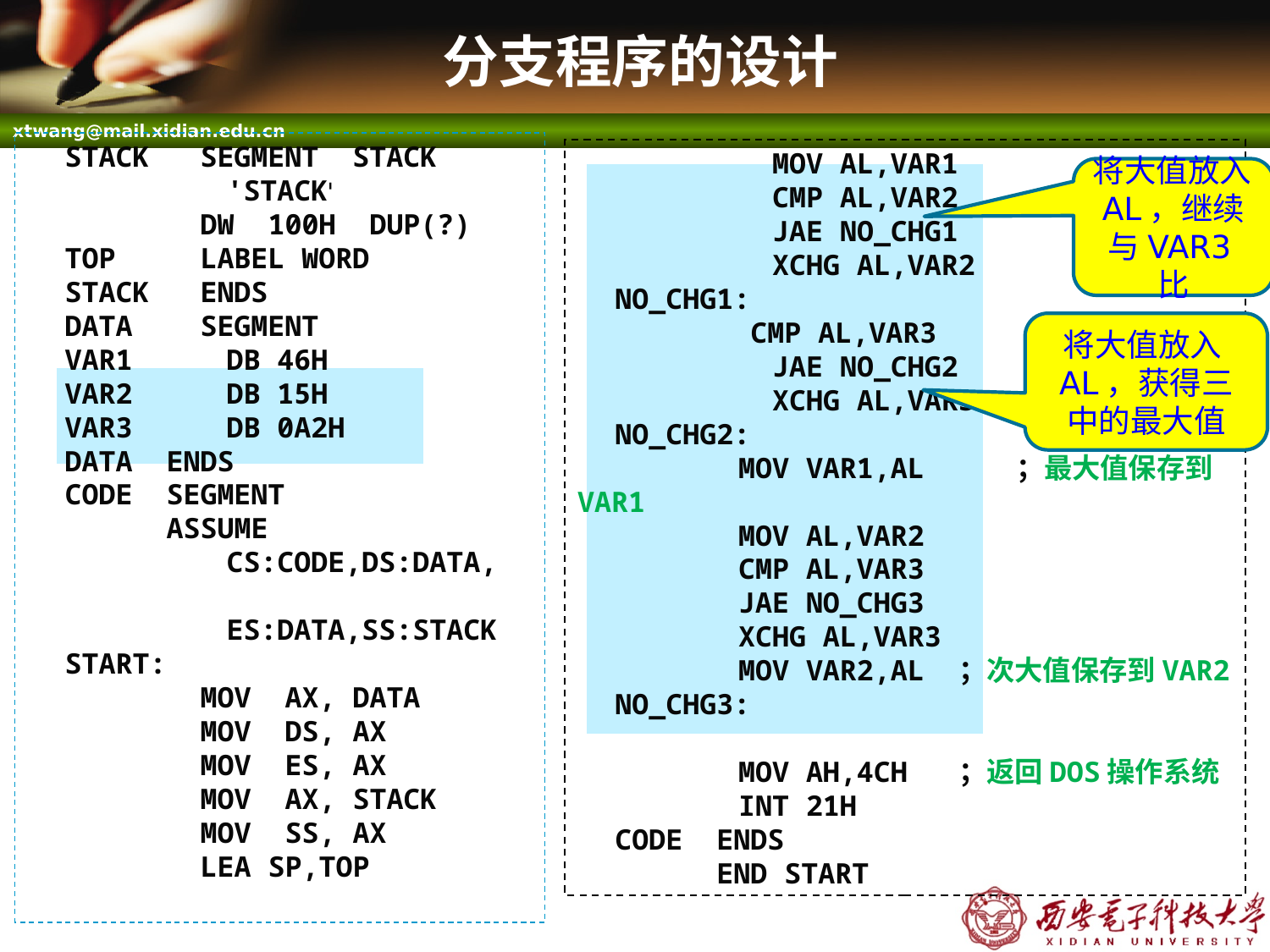

# 分支程序的设计
	    MOV AL,VAR1
 	    CMP AL,VAR2
	    JAE NO_CHG1
	    XCHG AL,VAR2
NO_CHG1:
        CMP AL,VAR3
	    JAE NO_CHG2
	    XCHG AL,VAR3
NO_CHG2:
	  MOV VAR1,AL     ；最大值保存到VAR1
	  MOV AL,VAR2
	  CMP AL,VAR3
	  JAE NO_CHG3
	  XCHG AL,VAR3
	  MOV VAR2,AL	；次大值保存到VAR2
NO_CHG3:

	  MOV AH,4CH	；返回DOS操作系统
	  INT 21H
CODE  ENDS
      END START
将大值放入AL，继续与VAR3比

STACK   SEGMENT  STACK  'STACK'
        DW  100H  DUP(?)
TOP     LABEL WORD
STACK   ENDS
DATA    SEGMENT
VAR1	DB 46H
VAR2	DB 15H
VAR3	DB 0A2H
DATA  ENDS
CODE  SEGMENT
      ASSUME  CS:CODE,DS:DATA,
              ES:DATA,SS:STACK
START:
        MOV  AX, DATA
        MOV  DS, AX
        MOV  ES, AX
        MOV  AX, STACK
        MOV  SS, AX
        LEA SP,TOP

将大值放入AL，获得三中的最大值